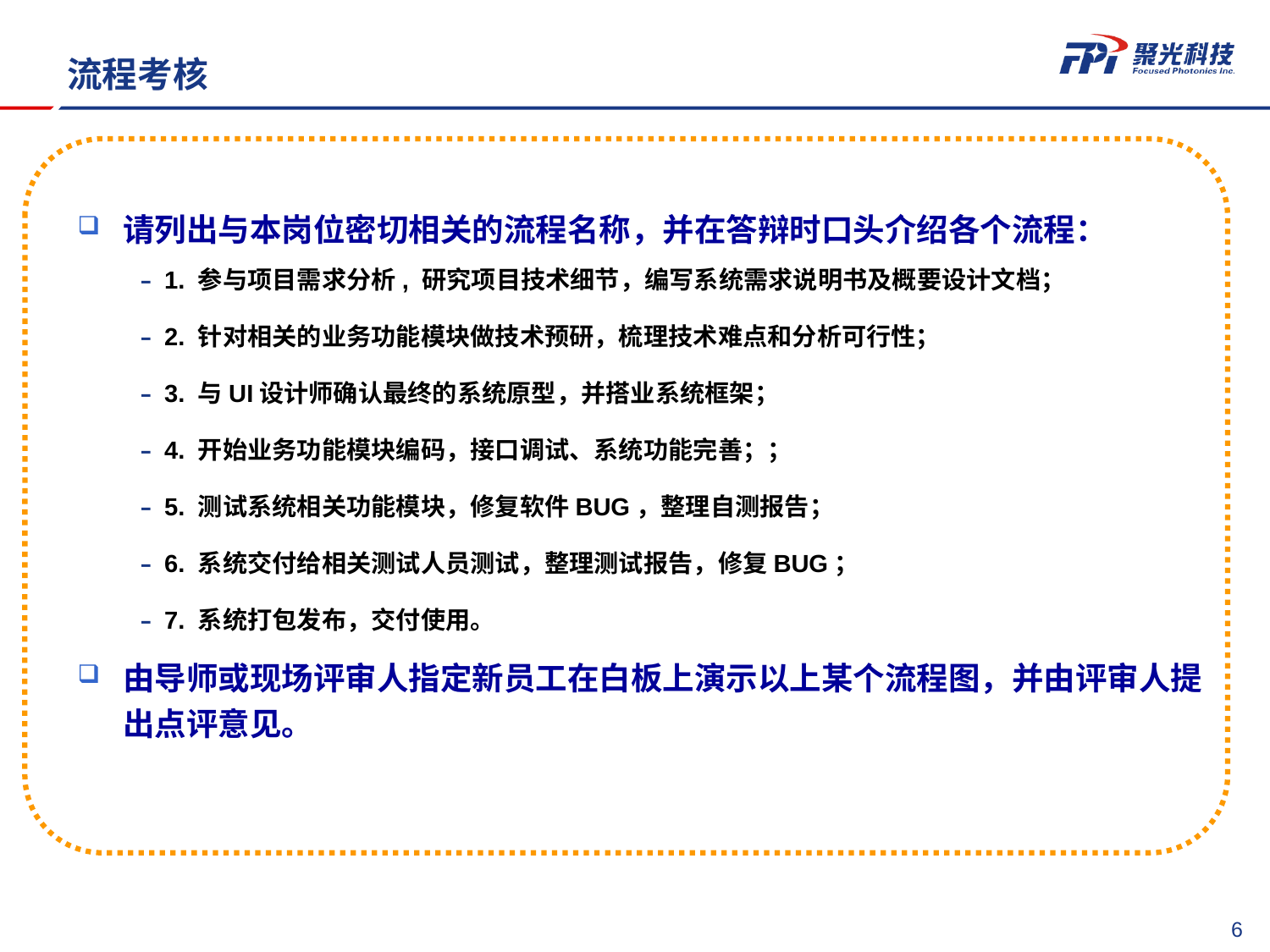

流程考核

请列出与本岗位密切相关的流程名称，并在答辩时口头介绍各个流程：
1. 参与项目需求分析, 研究项目技术细节，编写系统需求说明书及概要设计文档；
2. 针对相关的业务功能模块做技术预研，梳理技术难点和分析可行性；
3. 与UI设计师确认最终的系统原型，并搭业系统框架；
4. 开始业务功能模块编码，接口调试、系统功能完善；；
5. 测试系统相关功能模块，修复软件BUG，整理自测报告；
6. 系统交付给相关测试人员测试，整理测试报告，修复BUG；
7. 系统打包发布，交付使用。
由导师或现场评审人指定新员工在白板上演示以上某个流程图，并由评审人提出点评意见。
6